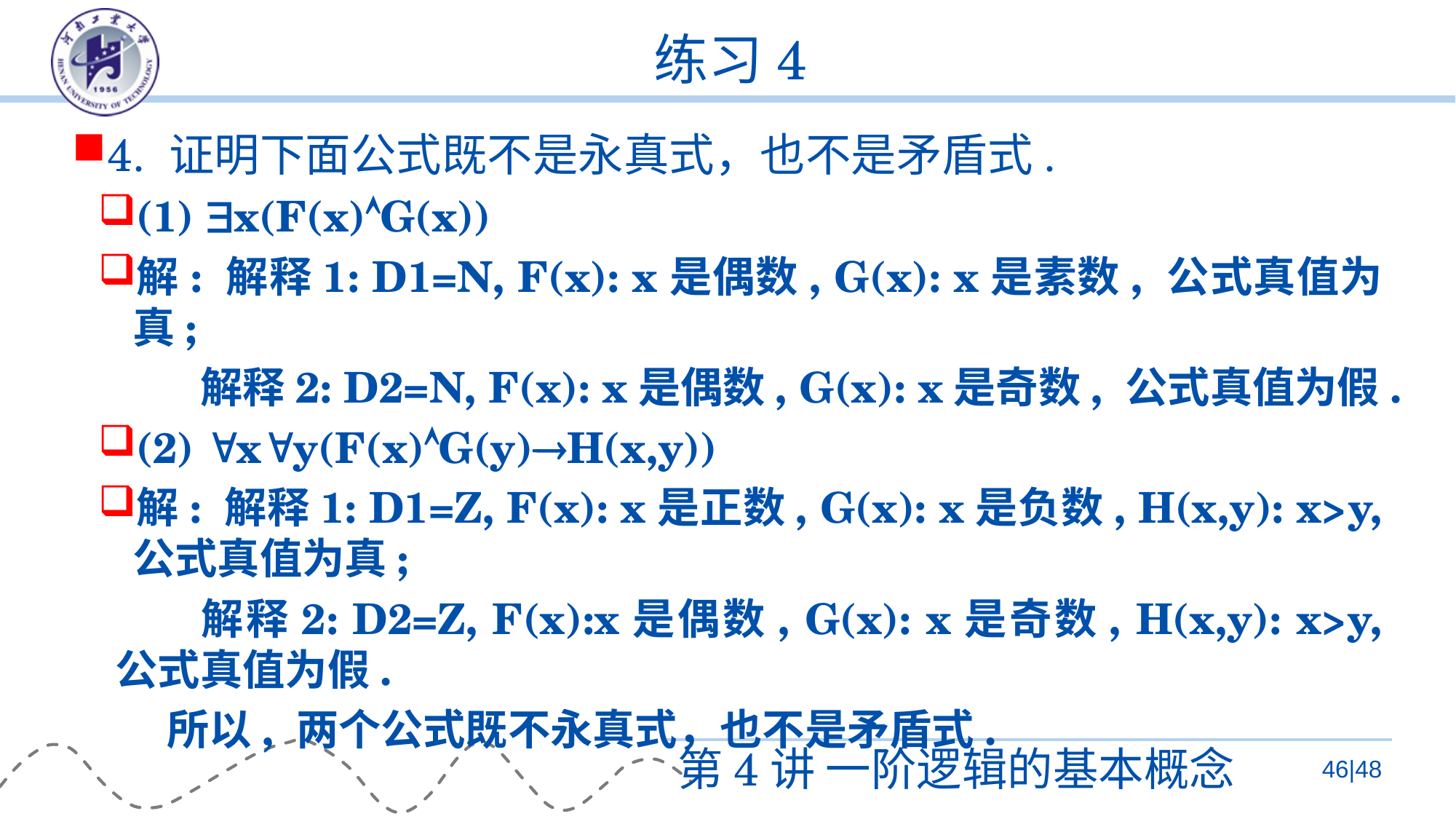

# 练习4
4. 证明下面公式既不是永真式，也不是矛盾式.
(1) ∃x(F(x)∧G(x))
解: 解释1: D1=N, F(x): x是偶数, G(x): x是素数, 公式真值为真;
解释2: D2=N, F(x): x是偶数, G(x): x是奇数, 公式真值为假.
(2) ∀x∀y(F(x)∧G(y)→H(x,y))
解: 解释1: D1=Z, F(x): x是正数, G(x): x是负数, H(x,y): x>y, 公式真值为真;
解释2: D2=Z, F(x):x是偶数, G(x): x是奇数, H(x,y): x>y, 公式真值为假.
所以, 两个公式既不永真式，也不是矛盾式.
第4讲 一阶逻辑的基本概念
46|48